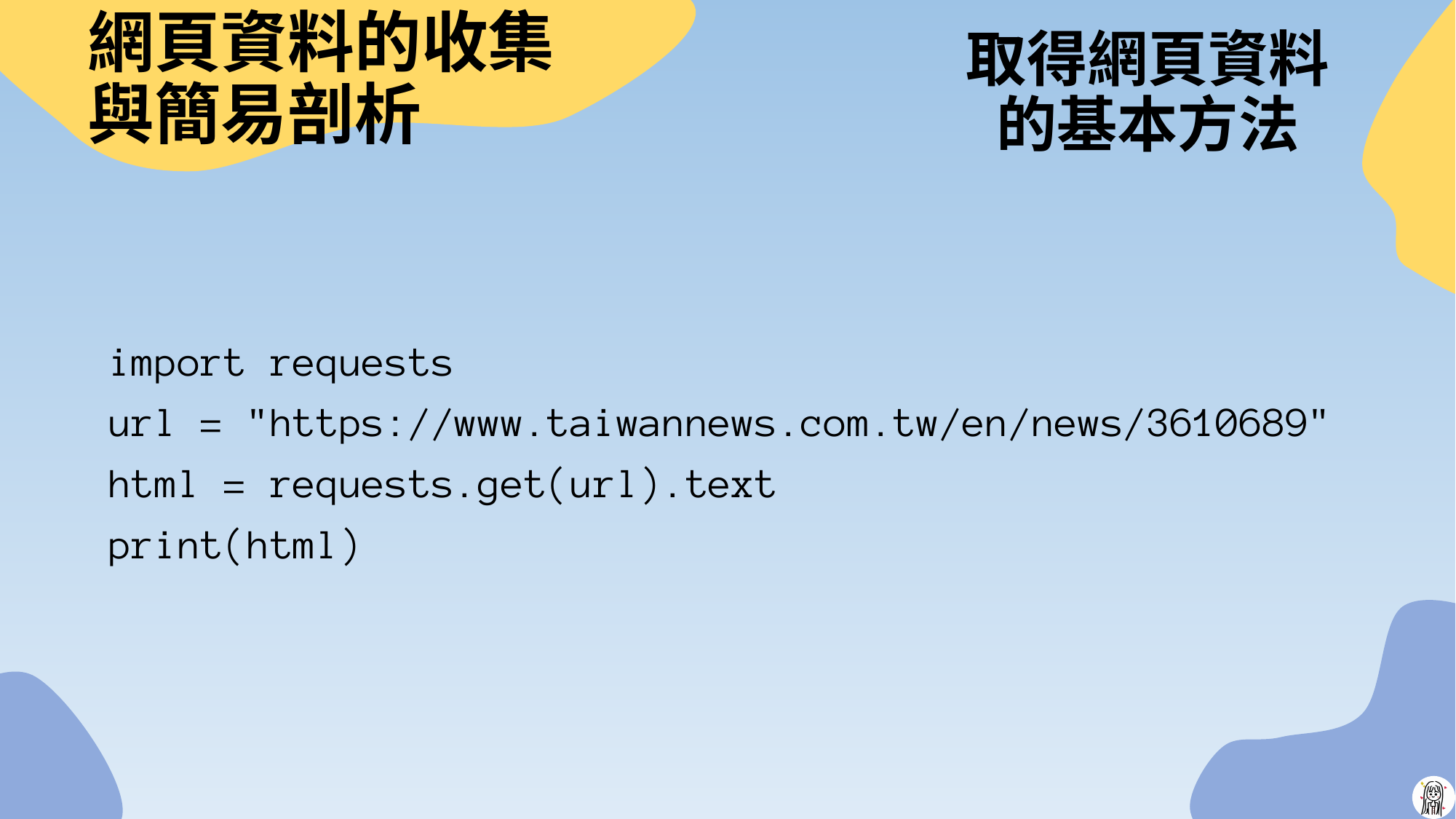

# 網頁資料的收集與簡易剖析
取得網頁資料的基本方法
import requests
url = "https://www.taiwannews.com.tw/en/news/3610689"
html = requests.get(url).text
print(html)
3